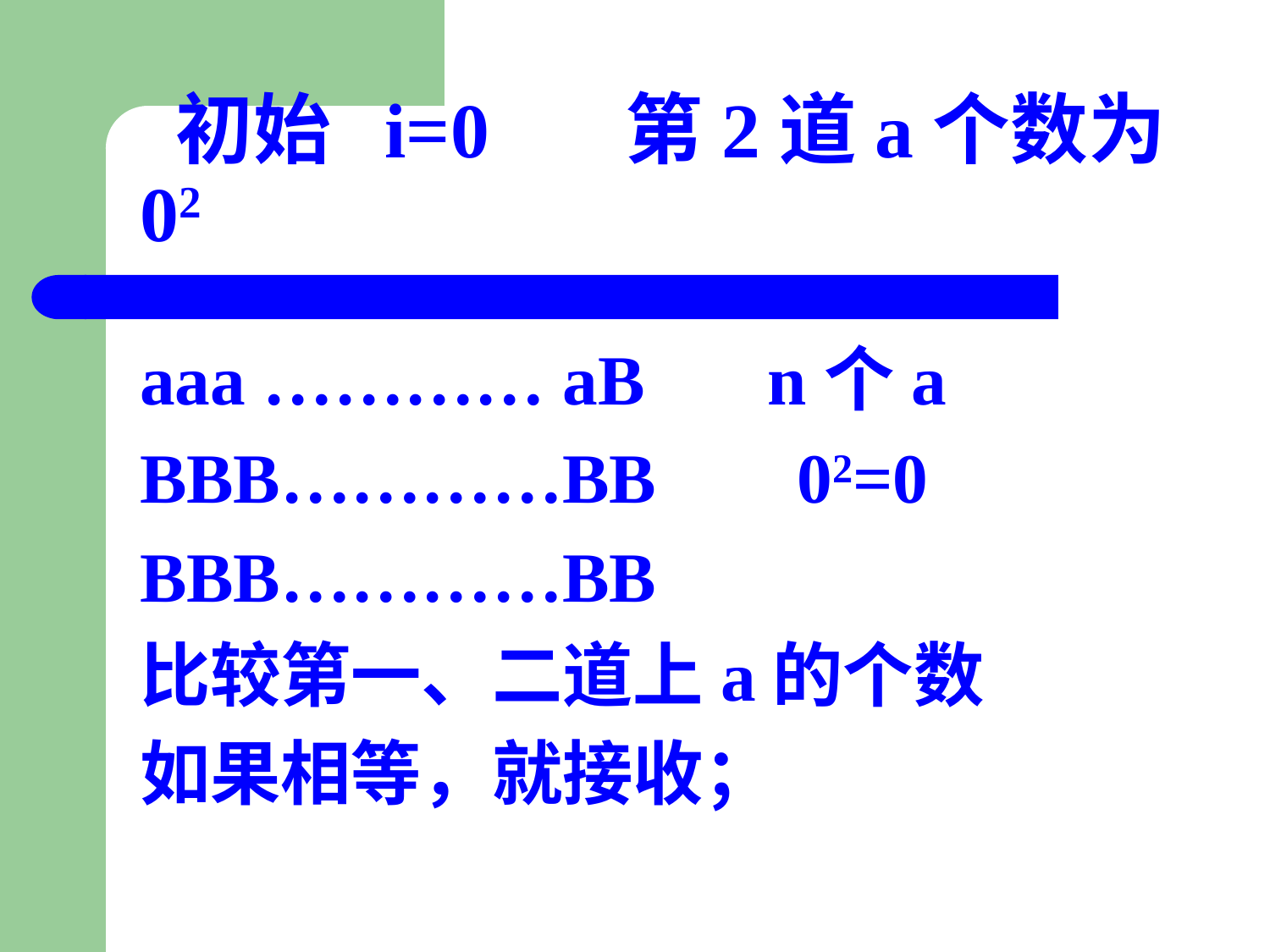

初始  i=0      第2道a个数为02
aaa ………… aB       n个a
BBB…………BB        02=0
BBB…………BB
比较第一、二道上a的个数
如果相等，就接收；